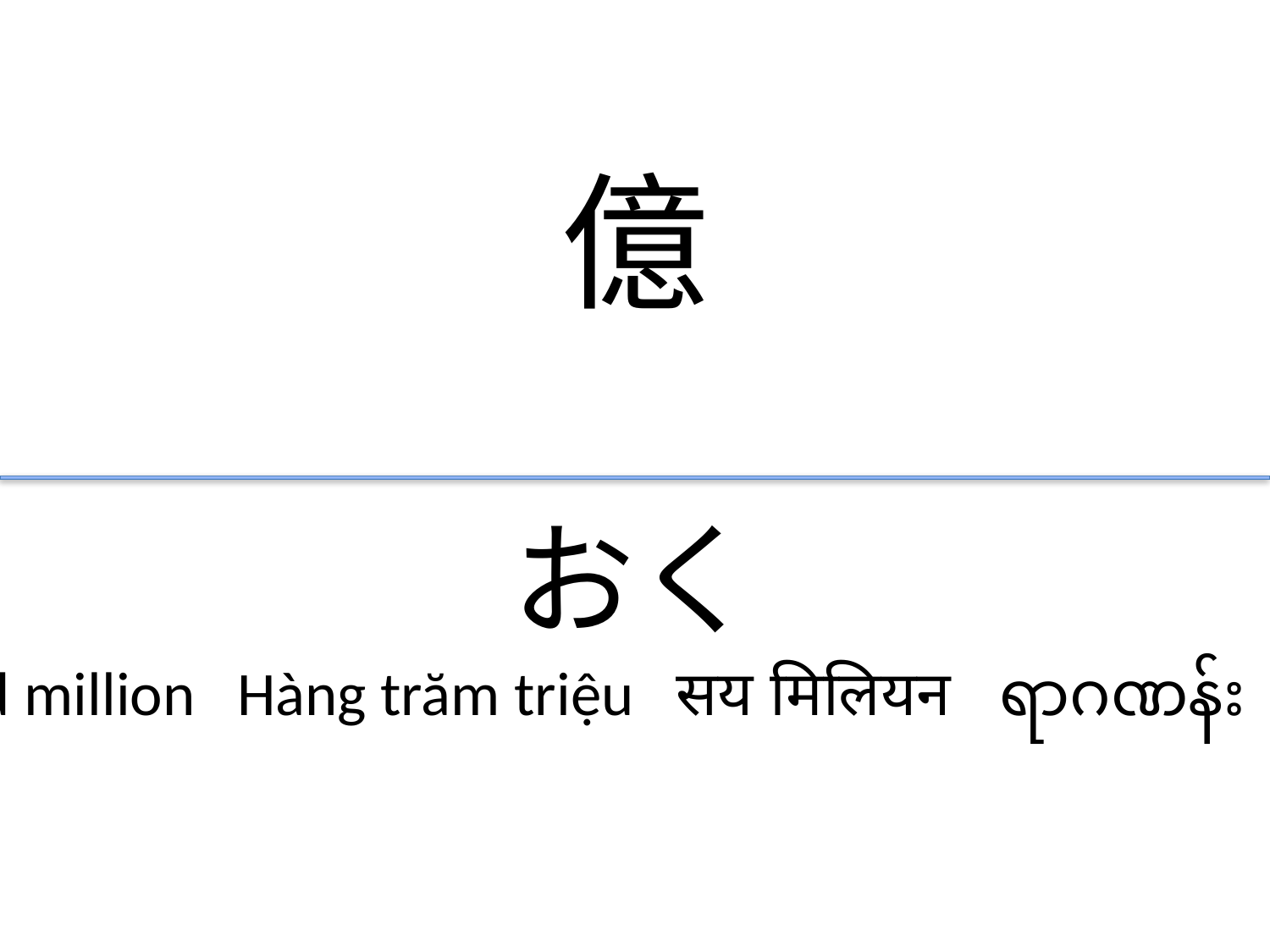

億

おく
hundred million   Hàng trăm triệu   सय मिलियन   ရာဂဏန်း   亿   億